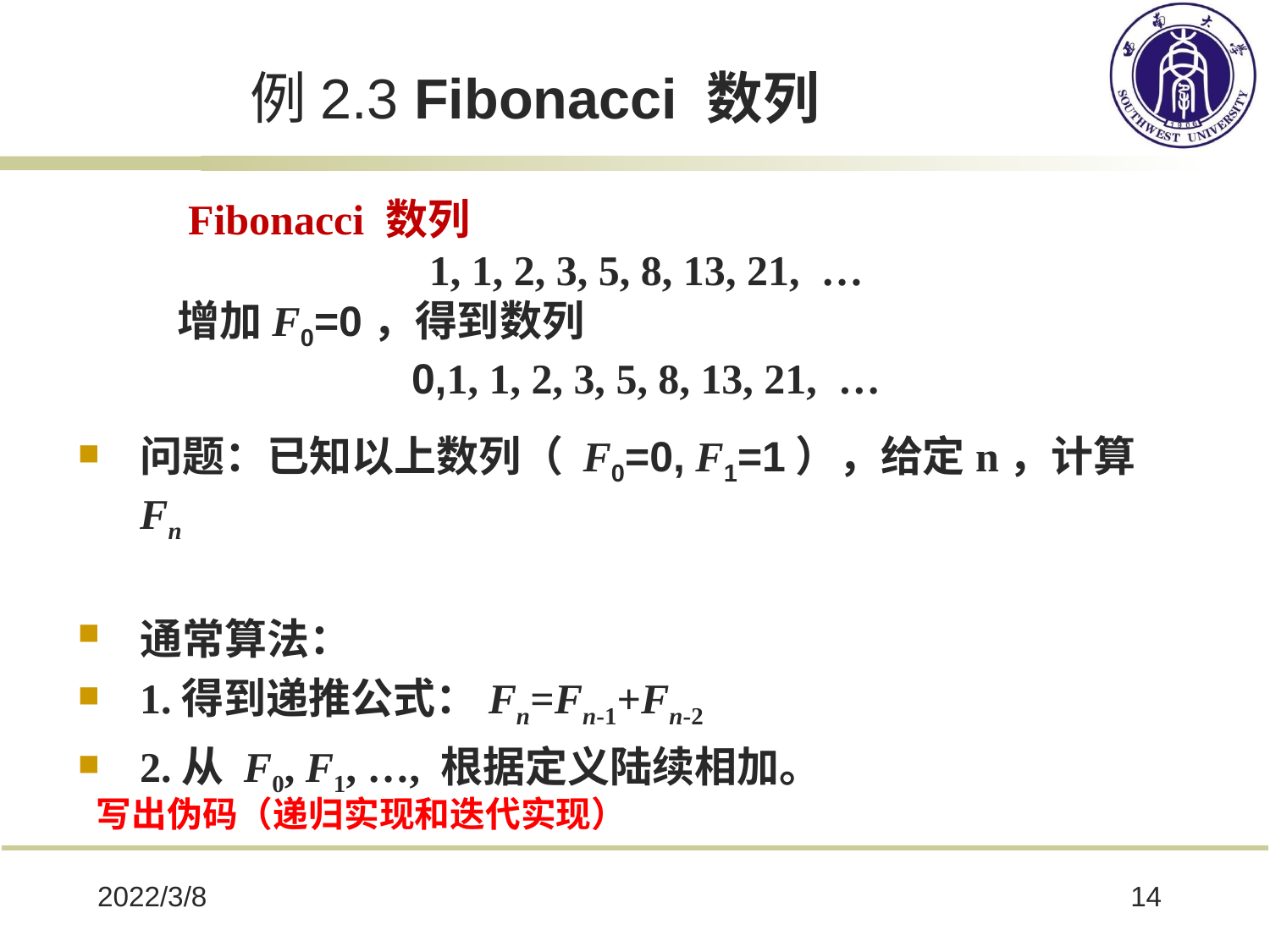

# 例2.3 Fibonacci 数列
 Fibonacci 数列
1, 1, 2, 3, 5, 8, 13, 21,  …
增加F0=0，得到数列
0,1, 1, 2, 3, 5, 8, 13, 21,  …
问题：已知以上数列（ F0=0, F1=1），给定n，计算Fn

通常算法：
1.得到递推公式：Fn=Fn-1+Fn-2
2.从 F0, F1, …, 根据定义陆续相加。
写出伪码（递归实现和迭代实现）
2022/3/8
14